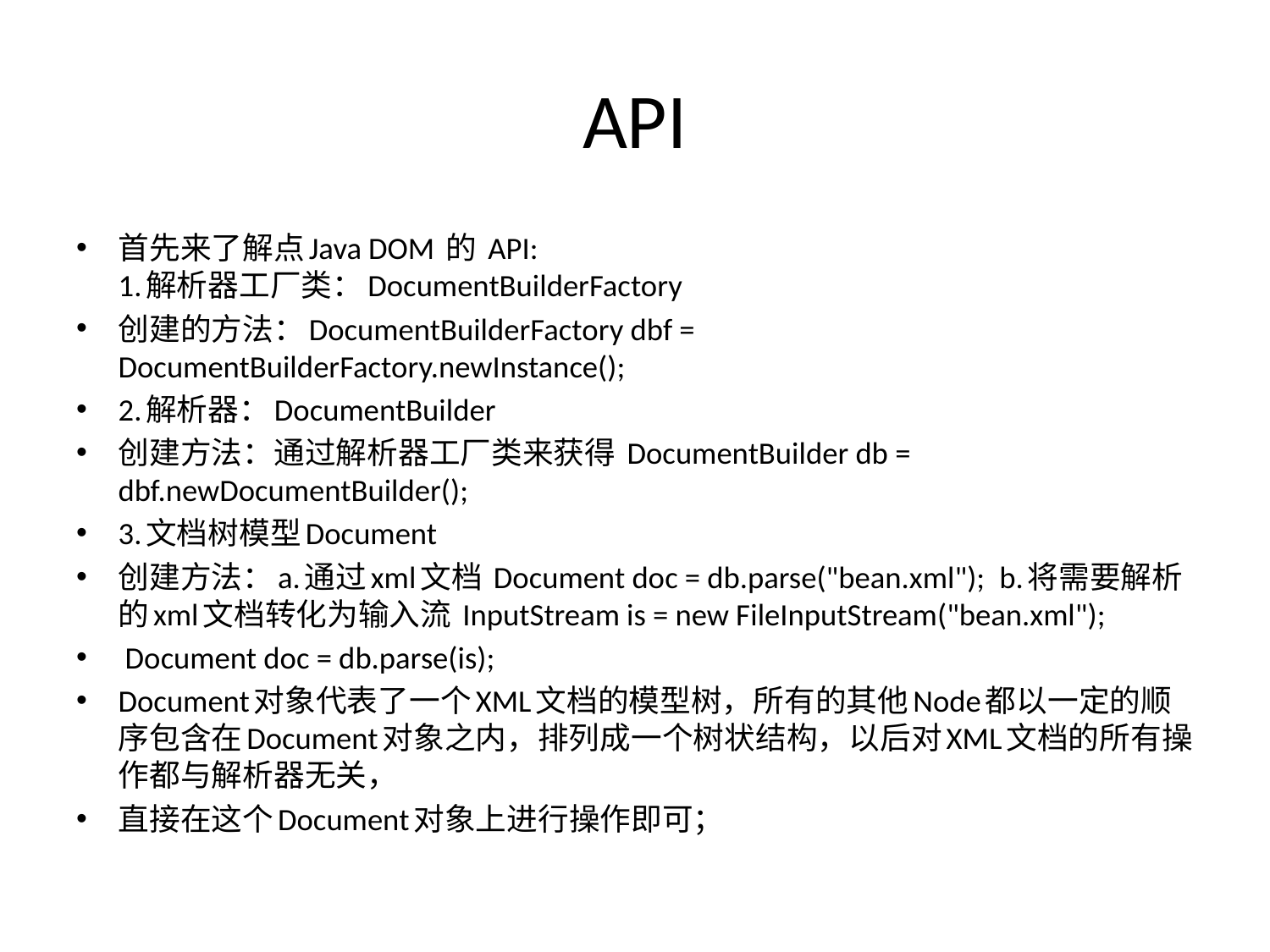

# API
首先来了解点Java DOM 的 API:
1.解析器工厂类：DocumentBuilderFactory
创建的方法：DocumentBuilderFactory dbf = DocumentBuilderFactory.newInstance();
2.解析器：DocumentBuilder
创建方法：通过解析器工厂类来获得 DocumentBuilder db = dbf.newDocumentBuilder();
3.文档树模型Document
创建方法：a.通过xml文档 Document doc = db.parse("bean.xml");  b.将需要解析的xml文档转化为输入流 InputStream is = new FileInputStream("bean.xml");
 Document doc = db.parse(is);
Document对象代表了一个XML文档的模型树，所有的其他Node都以一定的顺序包含在Document对象之内，排列成一个树状结构，以后对XML文档的所有操作都与解析器无关，
直接在这个Document对象上进行操作即可；